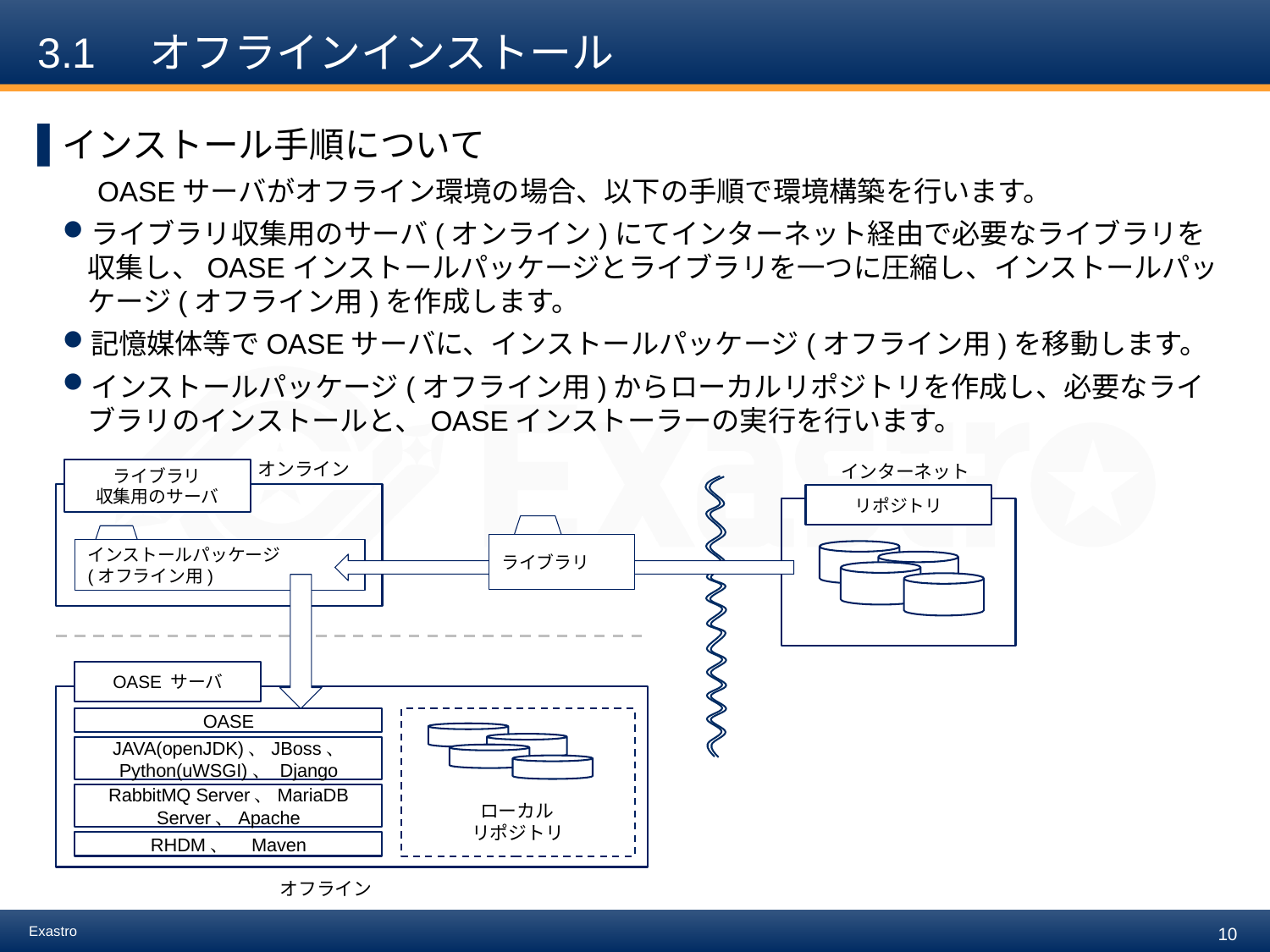

# 3.1　オフラインインストール
インストール手順について
　OASEサーバがオフライン環境の場合、以下の手順で環境構築を行います。
ライブラリ収集用のサーバ(オンライン)にてインターネット経由で必要なライブラリを収集し、OASEインストールパッケージとライブラリを一つに圧縮し、インストールパッケージ(オフライン用)を作成します。
記憶媒体等でOASEサーバに、インストールパッケージ(オフライン用)を移動します。
インストールパッケージ(オフライン用)からローカルリポジトリを作成し、必要なライブラリのインストールと、OASEインストーラーの実行を行います。
オンライン
インターネット
ライブラリ
収集用のサーバ

リポジトリ

ライブラリ

インストールパッケージ
(オフライン用)

OASE サーバ

OASE

JAVA(openJDK)、JBoss、
Python(uWSGI)、 Django

RabbitMQ Server、MariaDB Server、Apache
 ローカル
リポジトリ
RHDM、　Maven
オフライン